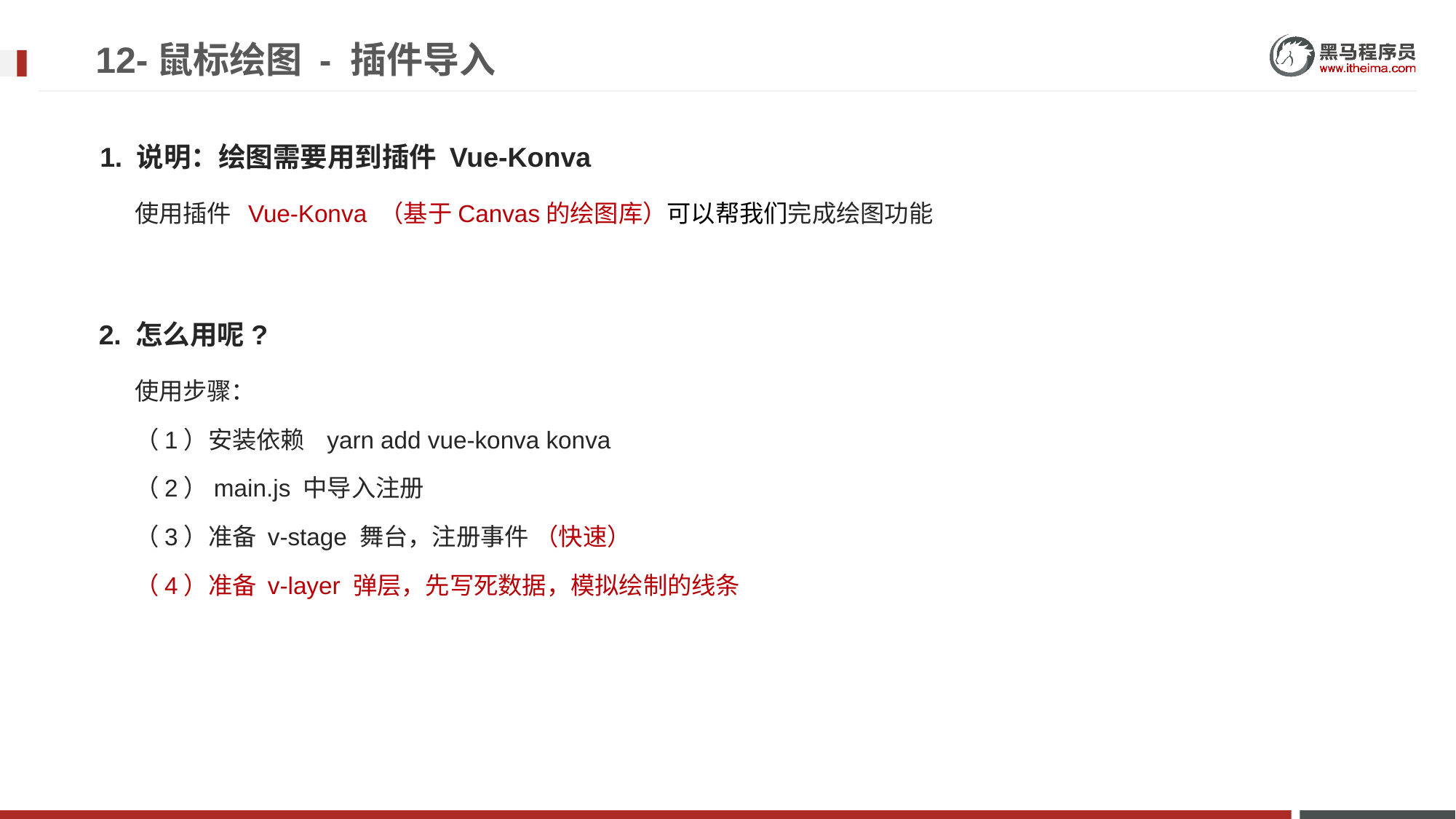

# 12-鼠标绘图 - 插件导入
1. 说明：绘图需要用到插件 Vue-Konva
使用插件  Vue-Konva （基于Canvas的绘图库）可以帮我们完成绘图功能
2. 怎么用呢?
使用步骤：
（1）安装依赖   yarn add vue-konva konva
（2）main.js 中导入注册
（3）准备 v-stage 舞台，注册事件 （快速）
（4）准备 v-layer 弹层，先写死数据，模拟绘制的线条